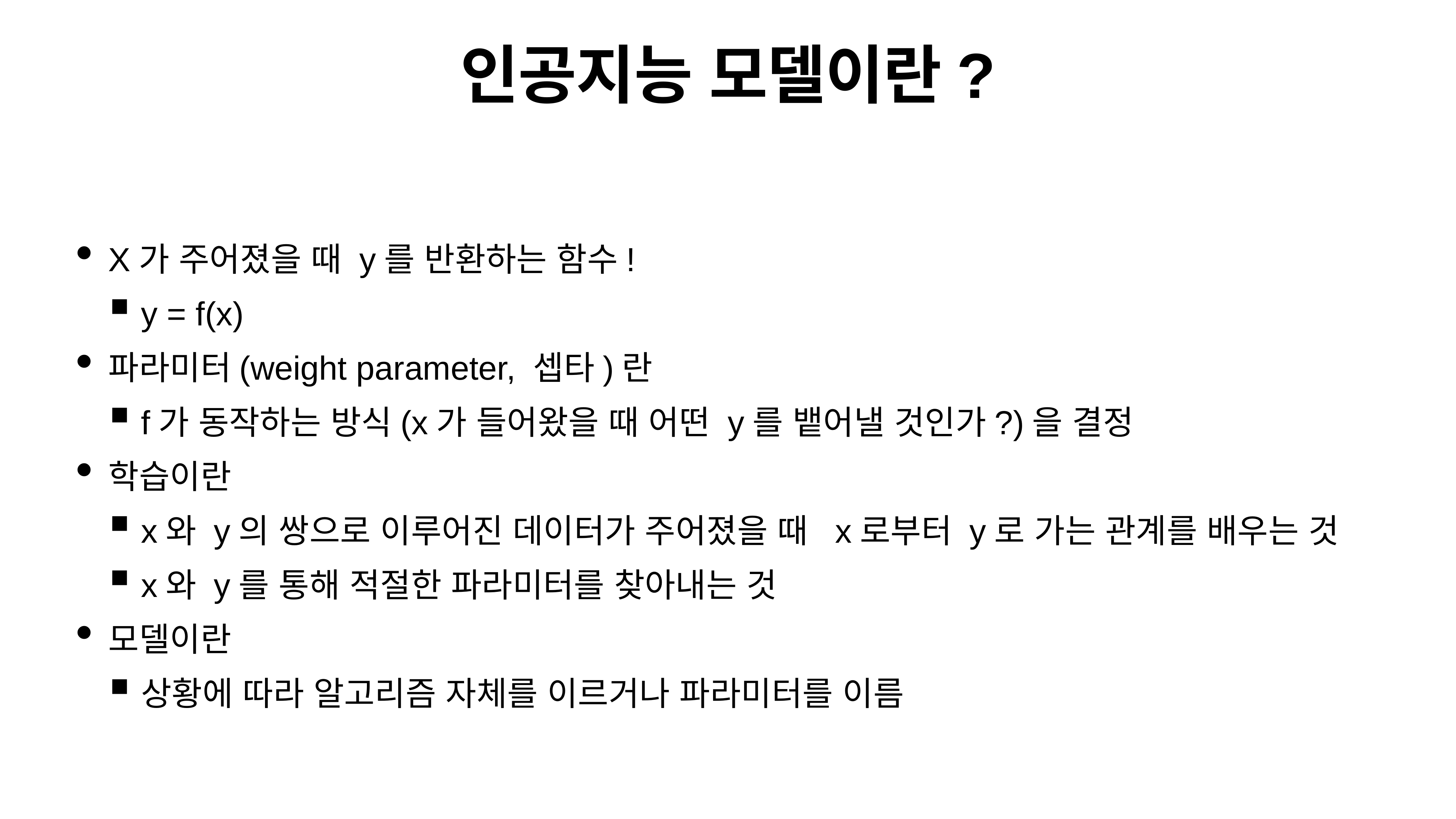

# 인공지능 모델이란?
X가 주어졌을 때 y를 반환하는 함수!
y = f(x)
파라미터(weight parameter, 셉타)란
f가 동작하는 방식(x가 들어왔을 때 어떤 y를 뱉어낼 것인가?)을 결정
학습이란
x와 y의 쌍으로 이루어진 데이터가 주어졌을 때  x로부터 y로 가는 관계를 배우는 것
x와 y를 통해 적절한 파라미터를 찾아내는 것
모델이란
상황에 따라 알고리즘 자체를 이르거나 파라미터를 이름